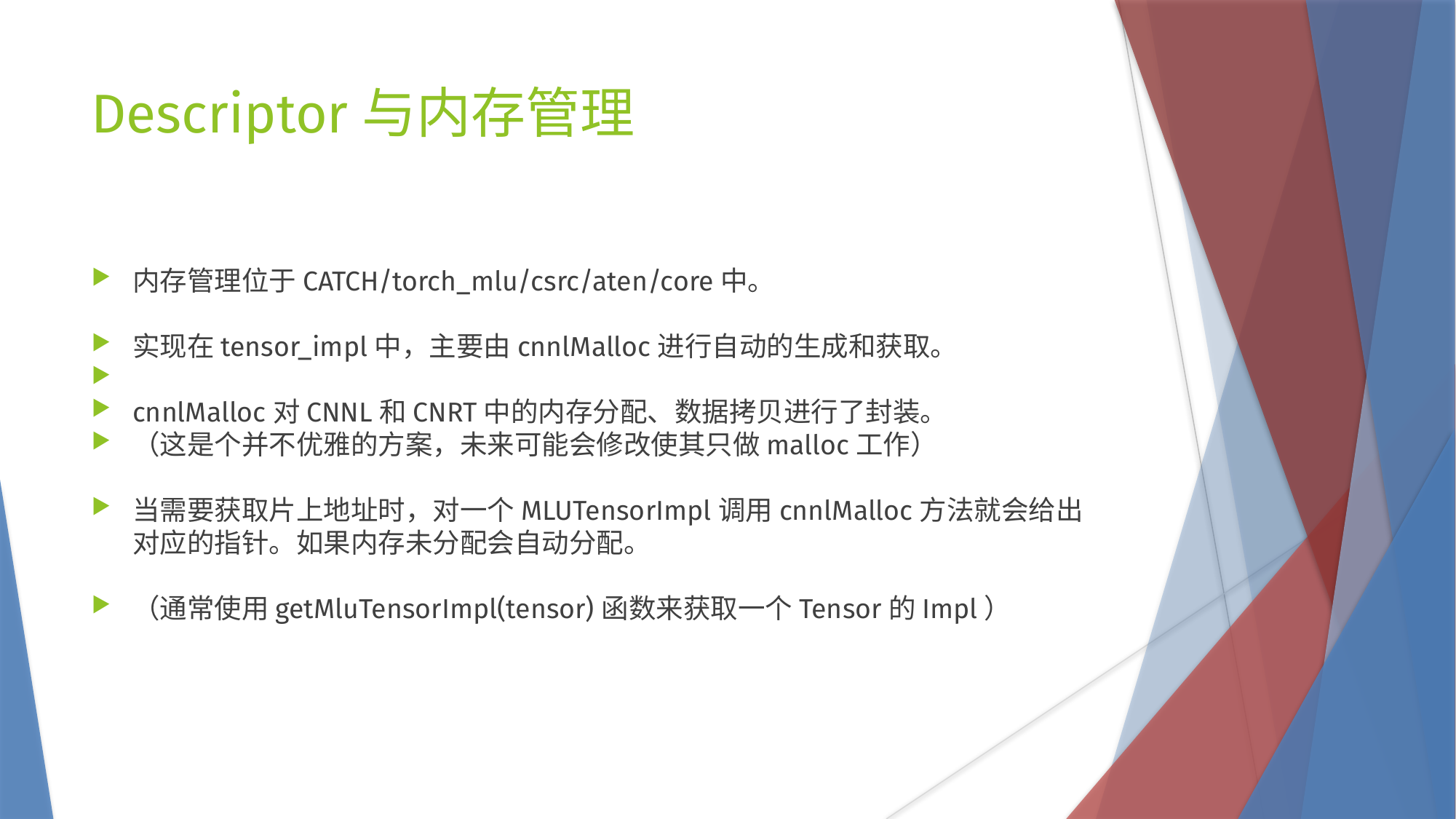

Descriptor与内存管理
内存管理位于CATCH/torch_mlu/csrc/aten/core中。

实现在tensor_impl中，主要由cnnlMalloc进行自动的生成和获取。

cnnlMalloc对CNNL和CNRT中的内存分配、数据拷贝进行了封装。
（这是个并不优雅的方案，未来可能会修改使其只做malloc工作）

当需要获取片上地址时，对一个MLUTensorImpl调用cnnlMalloc方法就会给出对应的指针。如果内存未分配会自动分配。

（通常使用getMluTensorImpl(tensor)函数来获取一个Tensor的Impl）